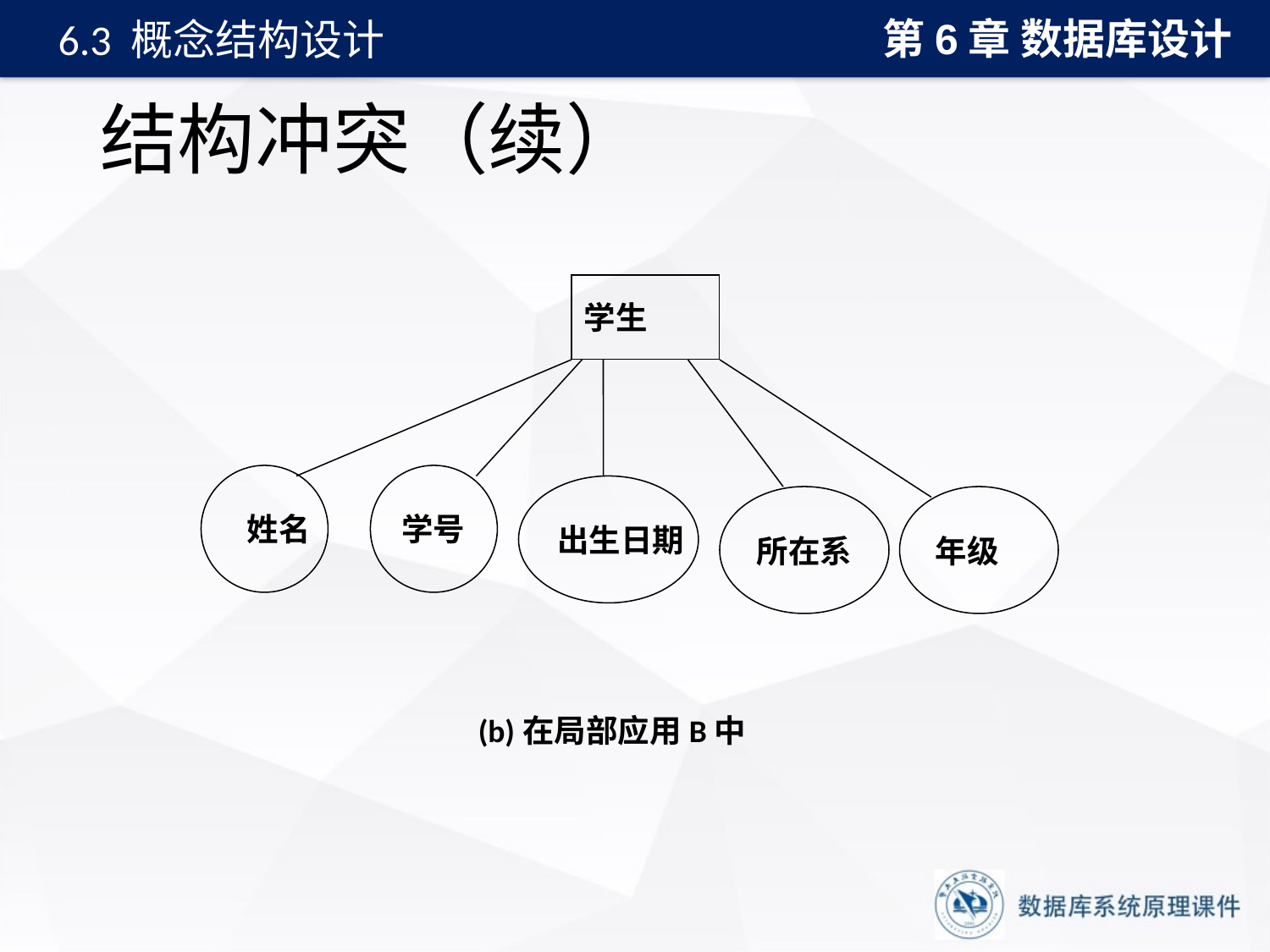

第6章 数据库设计
6.3 概念结构设计
# 结构冲突（续）
学生

 姓名
学号
出生日期
所在系
年级
(b)在局部应用B中